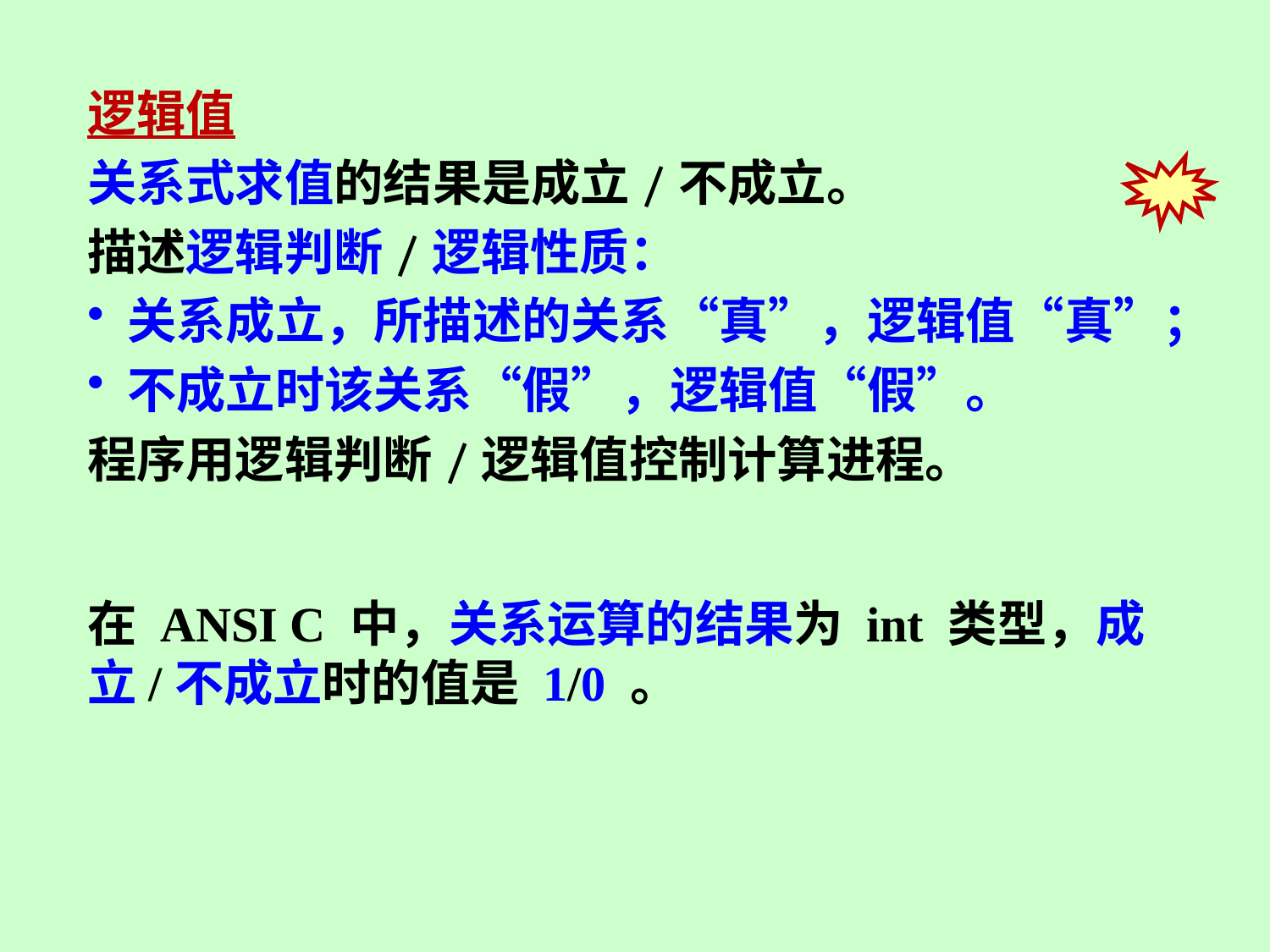

逻辑值
关系式求值的结果是成立/不成立。
描述逻辑判断/逻辑性质：
关系成立，所描述的关系“真”，逻辑值“真”；
不成立时该关系“假”，逻辑值“假”。
程序用逻辑判断/逻辑值控制计算进程。

在 ANSI C 中，关系运算的结果为 int 类型，成立/不成立时的值是 1/0 。
51